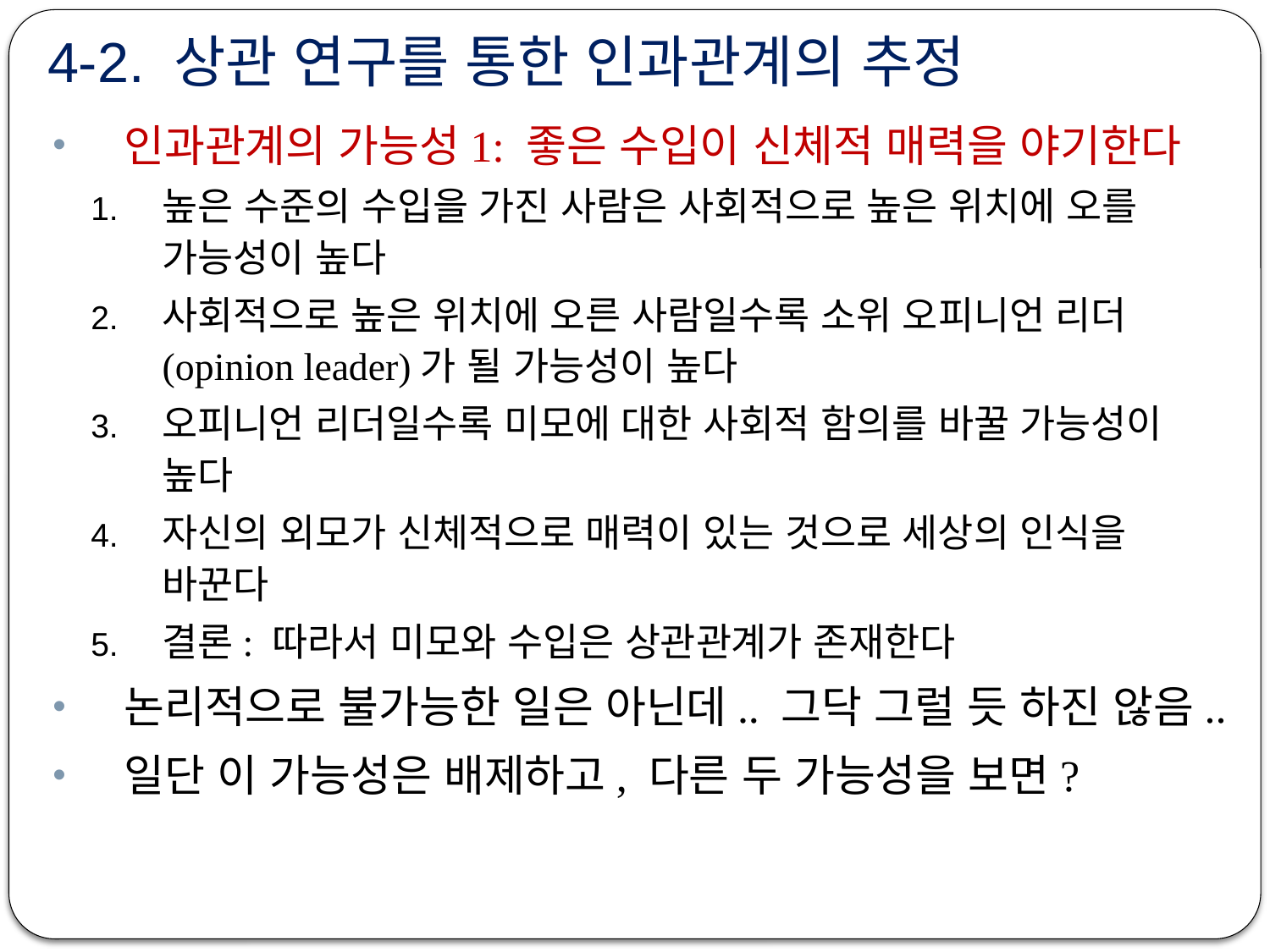

# 4-2. 상관 연구를 통한 인과관계의 추정
인과관계의 가능성1: 좋은 수입이 신체적 매력을 야기한다
높은 수준의 수입을 가진 사람은 사회적으로 높은 위치에 오를 가능성이 높다
사회적으로 높은 위치에 오른 사람일수록 소위 오피니언 리더(opinion leader)가 될 가능성이 높다
오피니언 리더일수록 미모에 대한 사회적 함의를 바꿀 가능성이 높다
자신의 외모가 신체적으로 매력이 있는 것으로 세상의 인식을 바꾼다
결론: 따라서 미모와 수입은 상관관계가 존재한다
논리적으로 불가능한 일은 아닌데.. 그닥 그럴 듯 하진 않음..
일단 이 가능성은 배제하고, 다른 두 가능성을 보면?